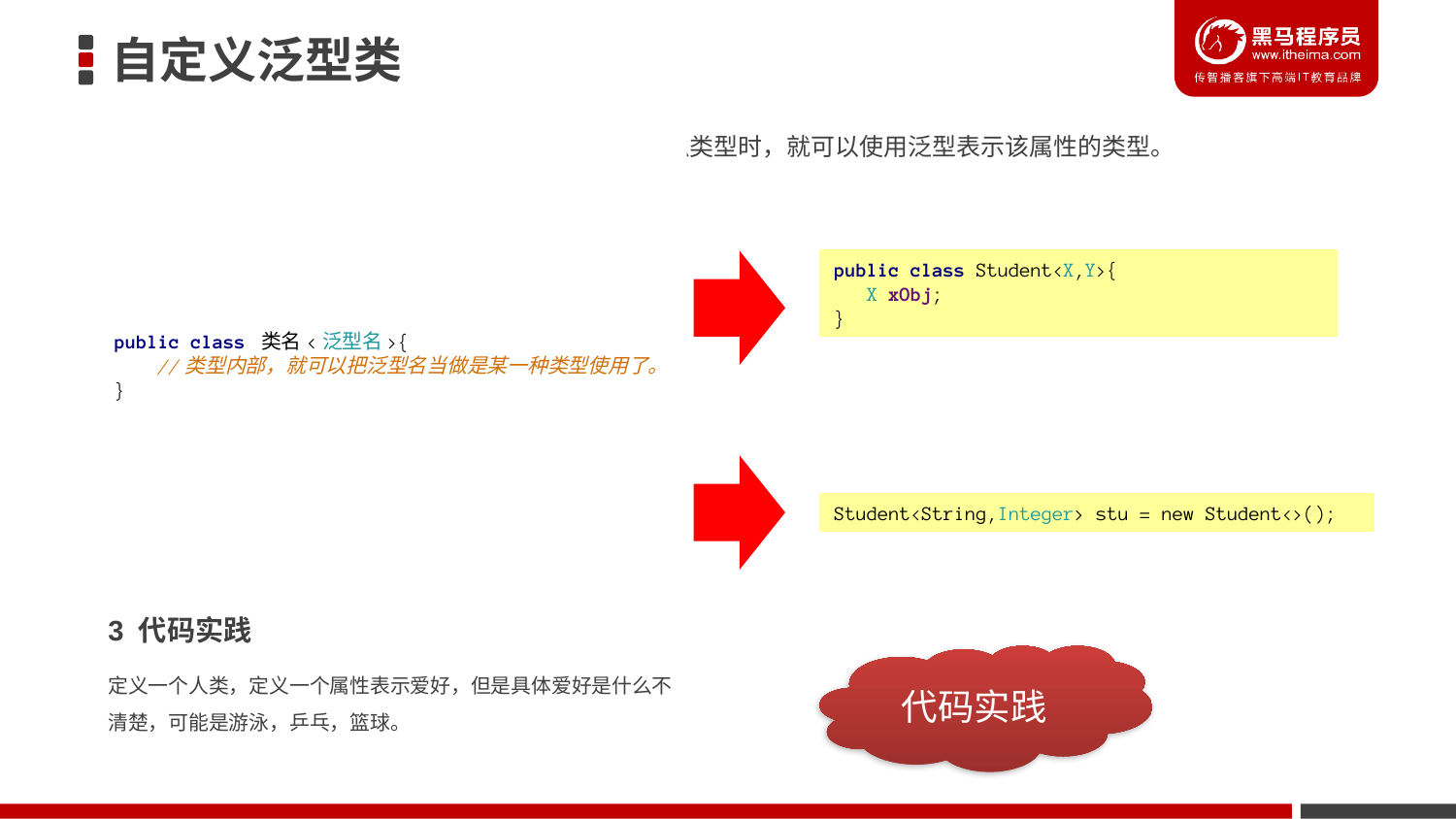

# 自定义泛型类
当在一个类中定义属性的时候，不确定属性具体是什么类型时，就可以使用泛型表示该属性的类型。
1 定义格式
public class Student<X,Y>{
   X xObj;
}

在类型名后面加上一对尖括号，里面定义泛型。一般使用一个英文大写字母表示，如果有多个泛型使用逗号分隔。
public class 类名<泛型名>{
    //类型内部，就可以把泛型名当做是某一种类型使用了。
}
2 泛型的确定

当创建对象时 , 确定泛型类中泛型的数据类型
举例 : ArrayList<String> list = new ArrayList<>();
Student<String,Integer> stu = new Student<>();
3 代码实践
代码实践
定义一个人类，定义一个属性表示爱好，但是具体爱好是什么不清楚，可能是游泳，乒乓，篮球。